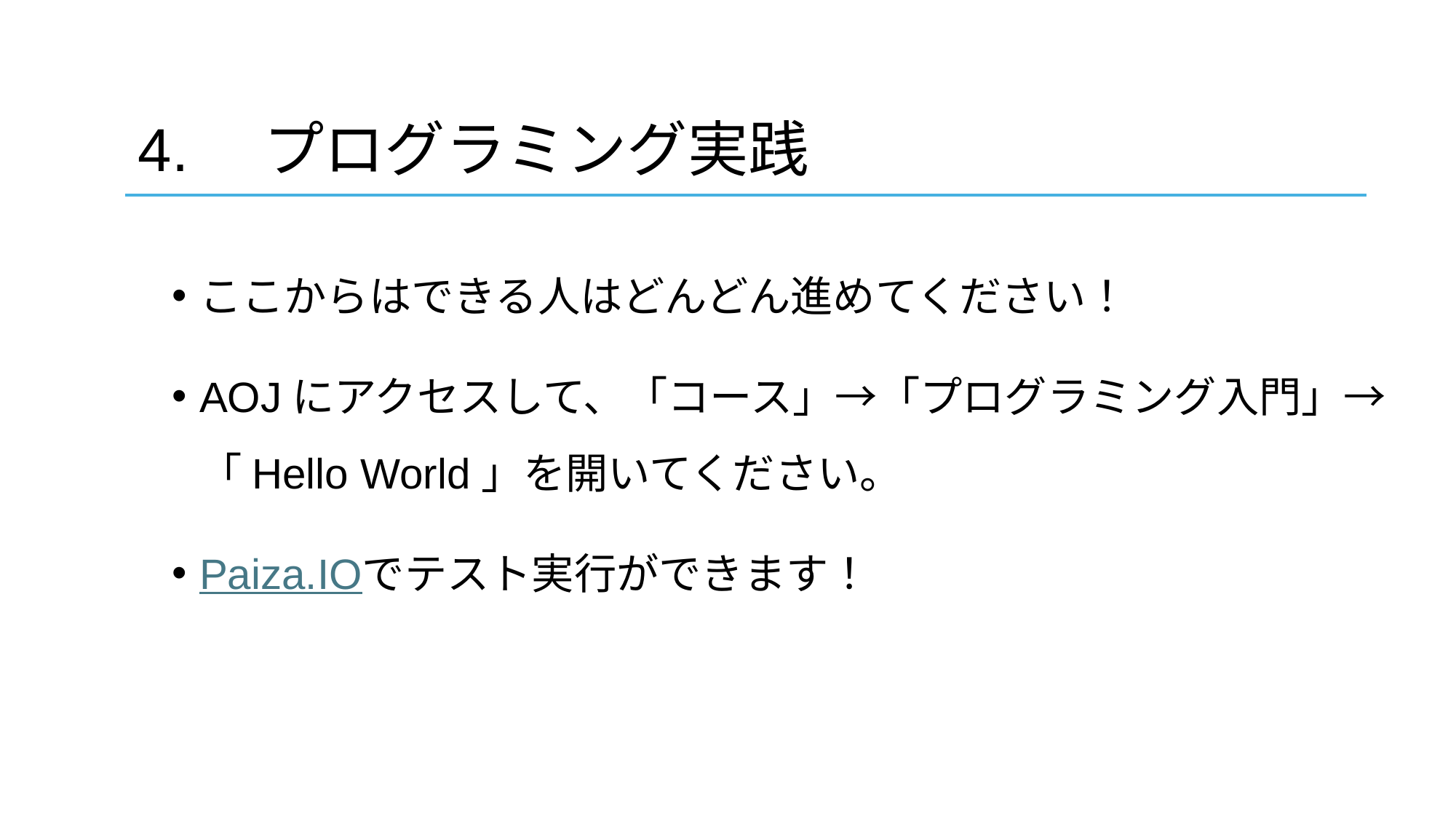

# 4.　プログラミング実践
ここからはできる人はどんどん進めてください！
AOJにアクセスして、「コース」→「プログラミング入門」→「Hello World」を開いてください。
Paiza.IOでテスト実行ができます！